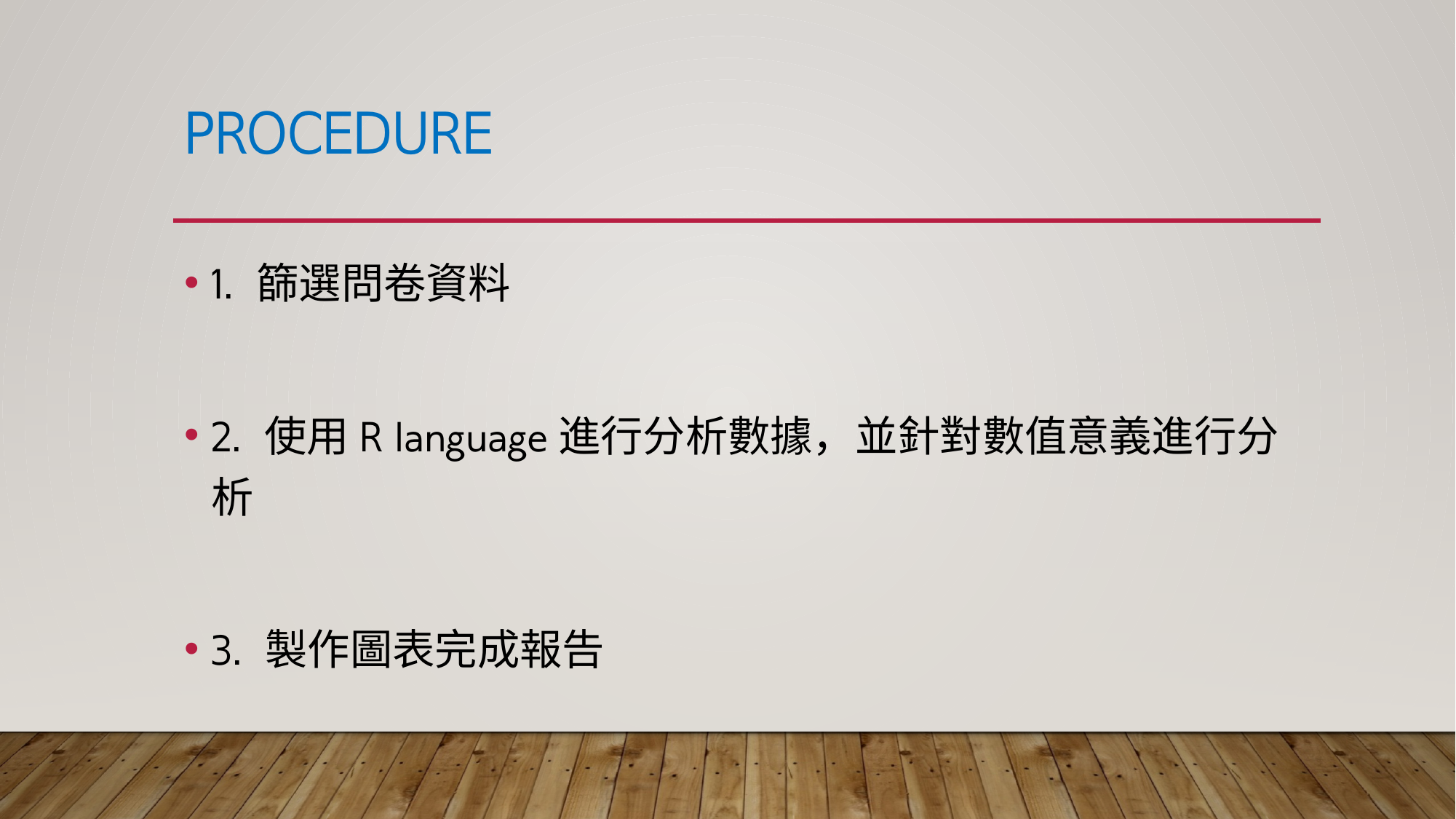

# procedure
1. 篩選問卷資料

2. 使用R language進行分析數據，並針對數值意義進行分析

3. 製作圖表完成報告